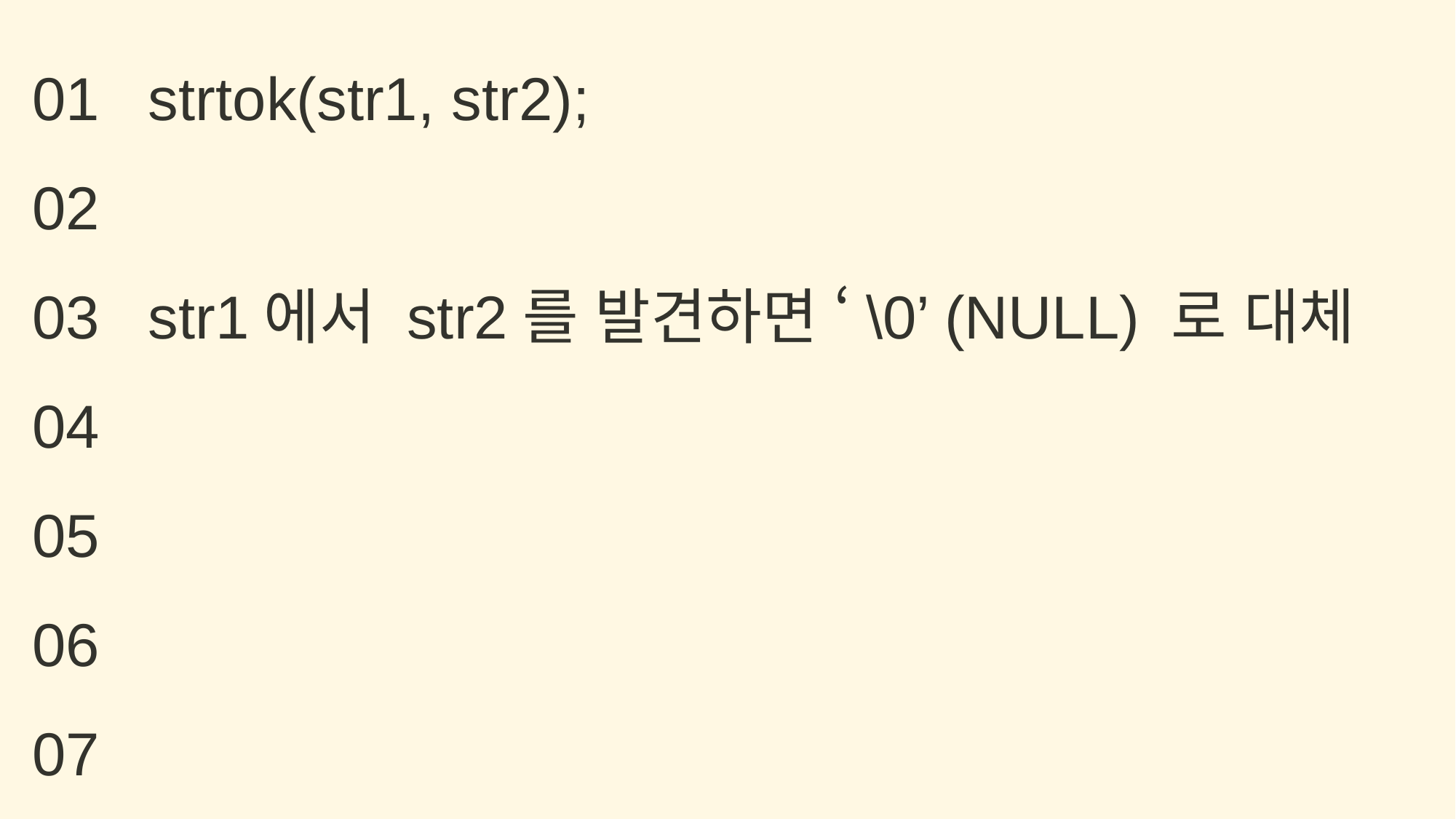

strtok(str1, str2);

str1에서 str2를 발견하면 ‘\0’ (NULL) 로 대체

01
02
03
04
05
06
07